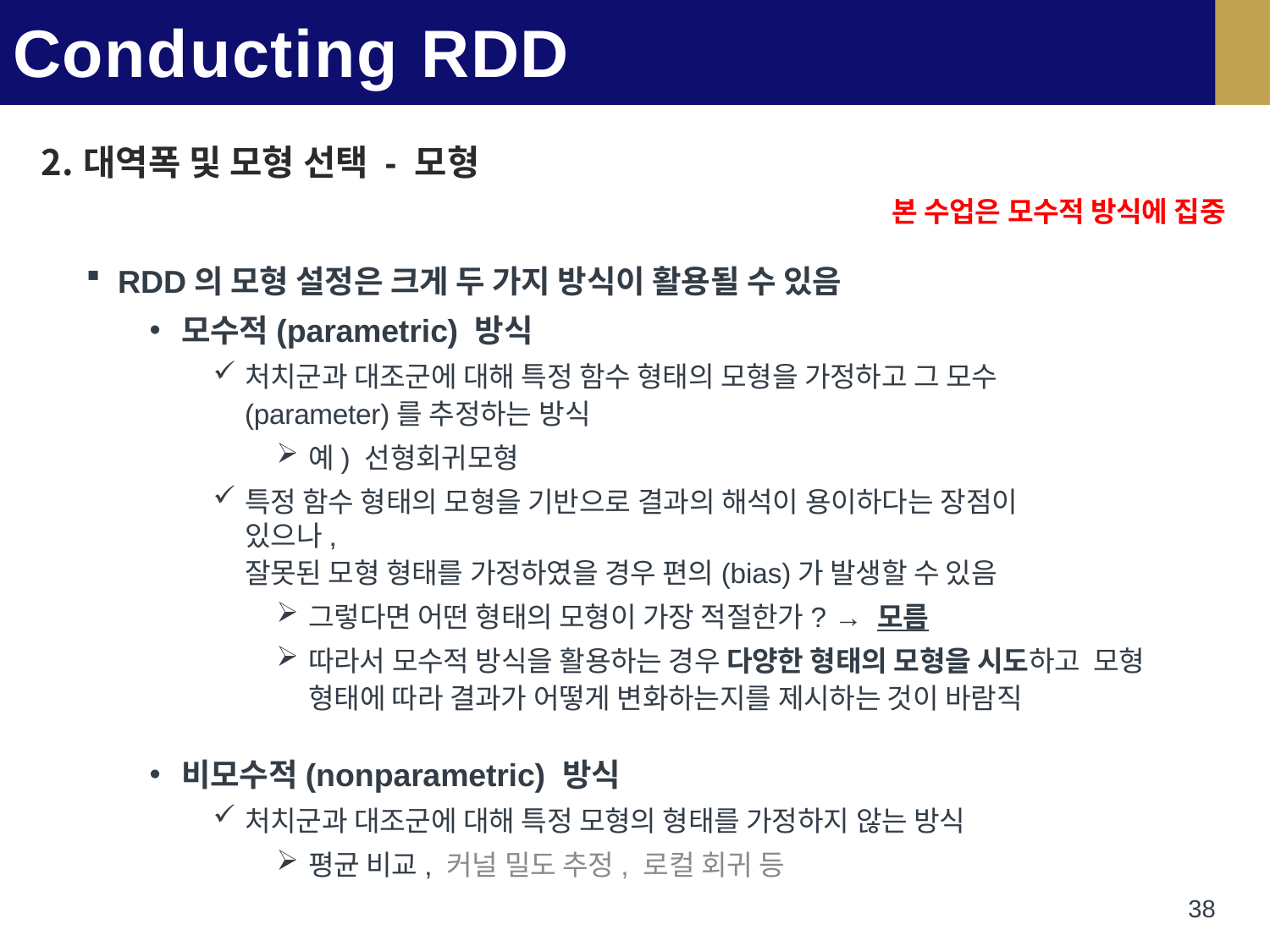

# Conducting RDD Analysis
대역폭 및 모형 선택 - 모형
본 수업은 모수적 방식에 집중
RDD의 모형 설정은 크게 두 가지 방식이 활용될 수 있음
모수적(parametric) 방식
처치군과 대조군에 대해 특정 함수 형태의 모형을 가정하고 그 모수  (parameter)를 추정하는 방식
예) 선형회귀모형
특정 함수 형태의 모형을 기반으로 결과의 해석이 용이하다는 장점이 있으나,
잘못된 모형 형태를 가정하였을 경우 편의(bias)가 발생할 수 있음
그렇다면 어떤 형태의 모형이 가장 적절한가? → 모름
따라서 모수적 방식을 활용하는 경우 다양한 형태의 모형을 시도하고  모형 형태에 따라 결과가 어떻게 변화하는지를 제시하는 것이 바람직

비모수적(nonparametric) 방식
처치군과 대조군에 대해 특정 모형의 형태를 가정하지 않는 방식
평균 비교, 커널 밀도 추정, 로컬 회귀 등
38